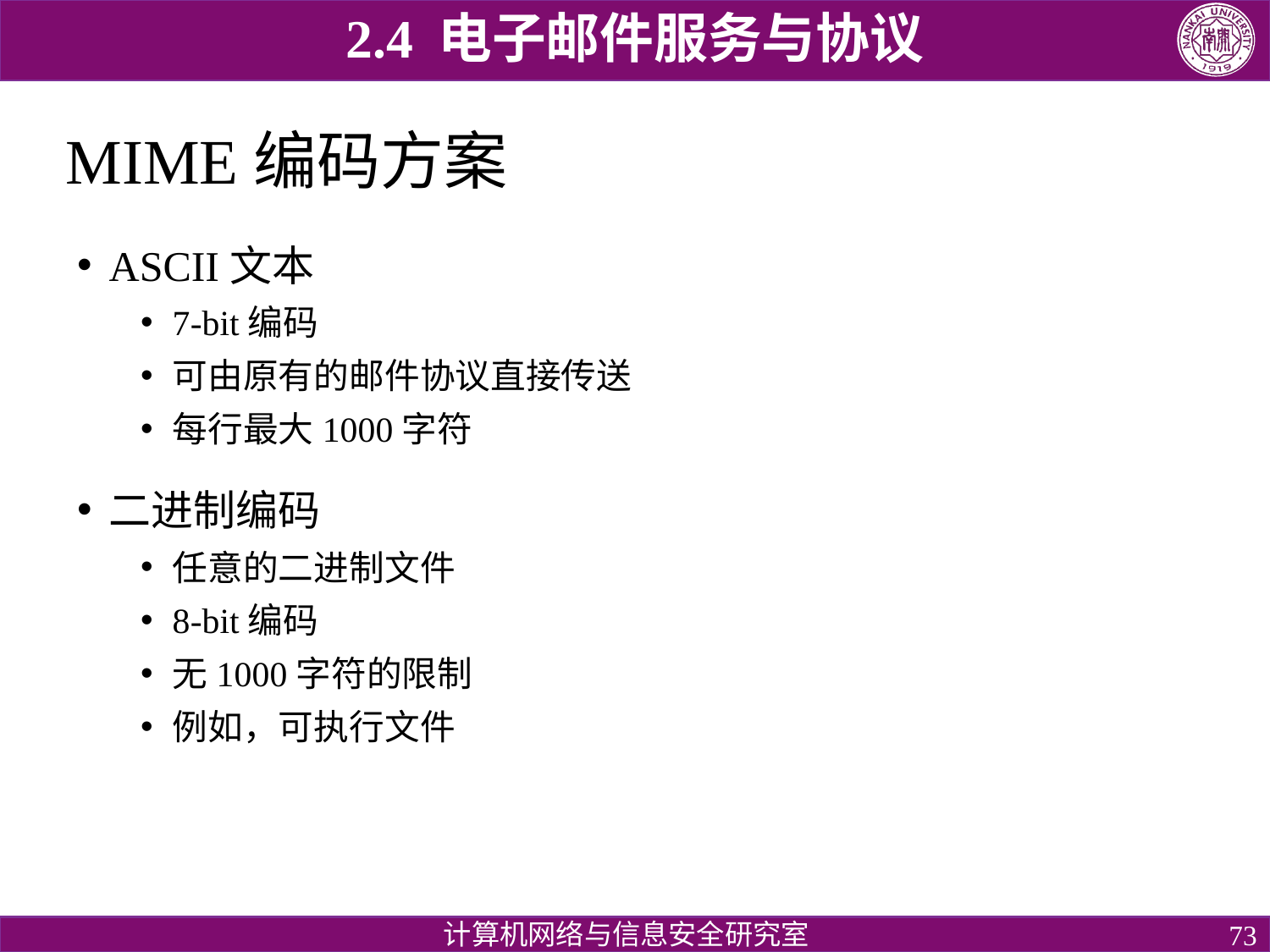

2.4 电子邮件服务与协议
# MIME编码方案
ASCII文本
7-bit编码
可由原有的邮件协议直接传送
每行最大1000字符
二进制编码
任意的二进制文件
8-bit编码
无1000字符的限制
例如，可执行文件